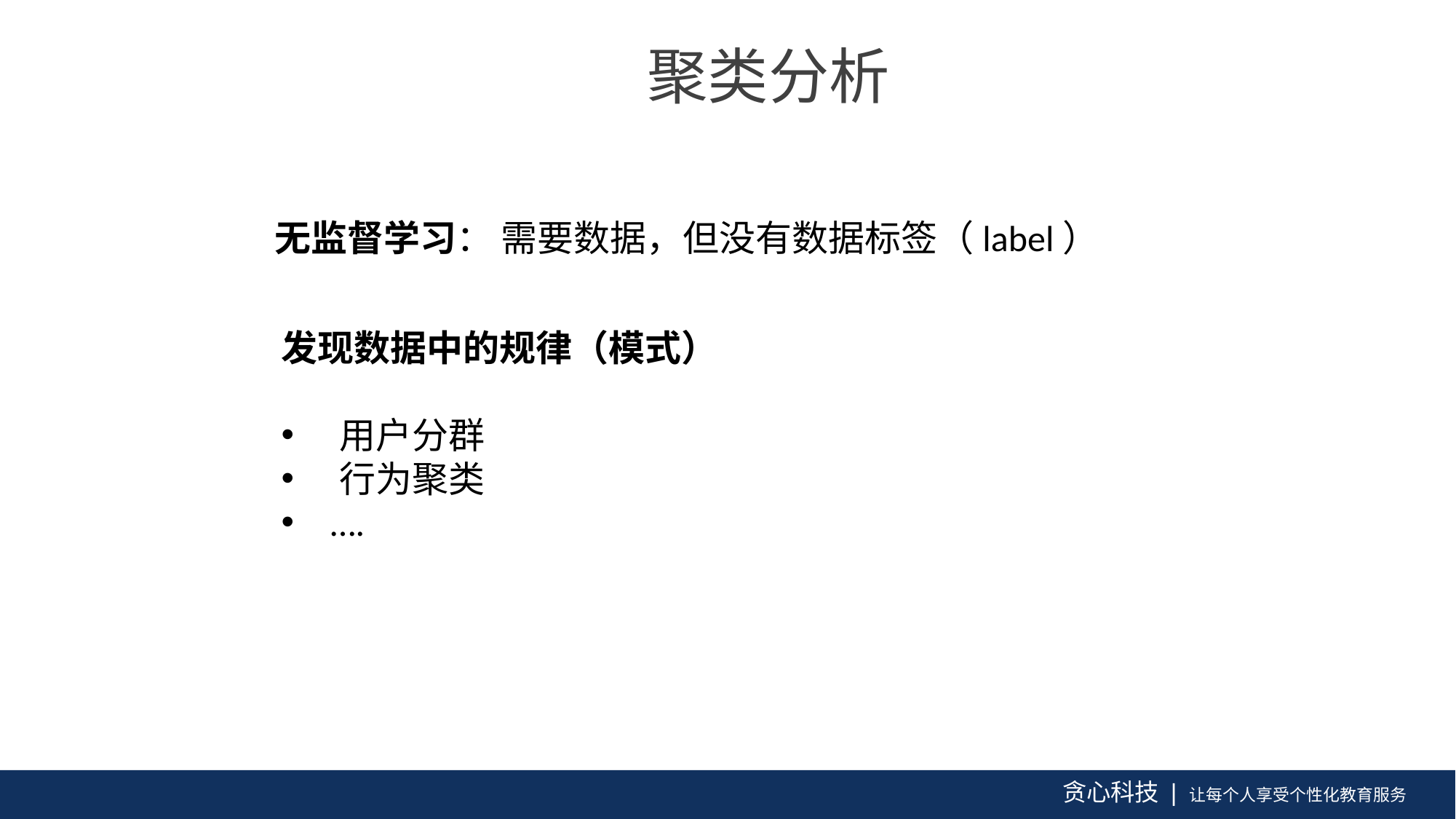

聚类分析
无监督学习： 需要数据，但没有数据标签（label）
发现数据中的规律（模式）

 用户分群
 行为聚类
 ….